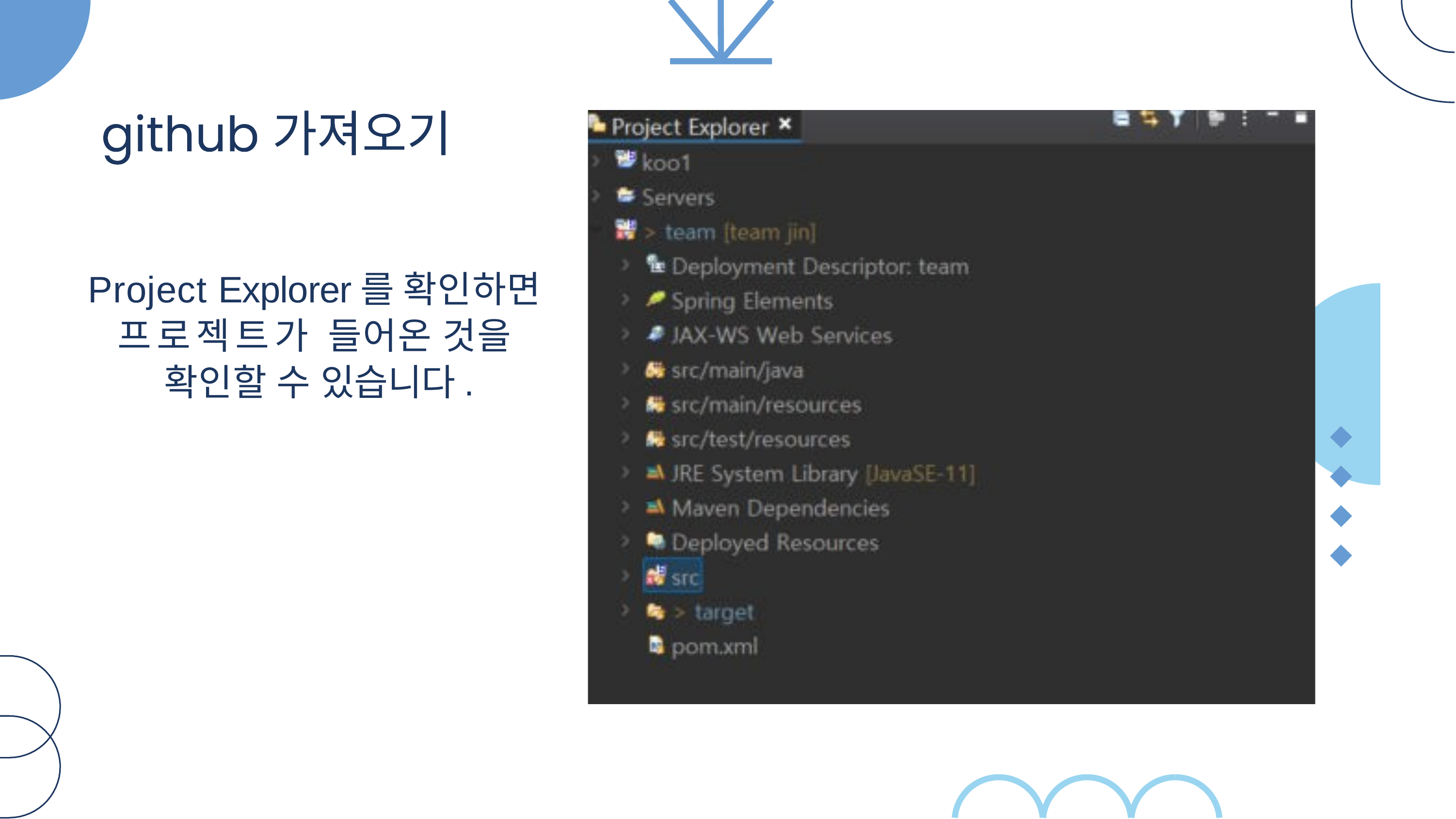

# Project Explorer를 확인하면  프로젝트가 들어온 것을  확인할 수 있습니다.